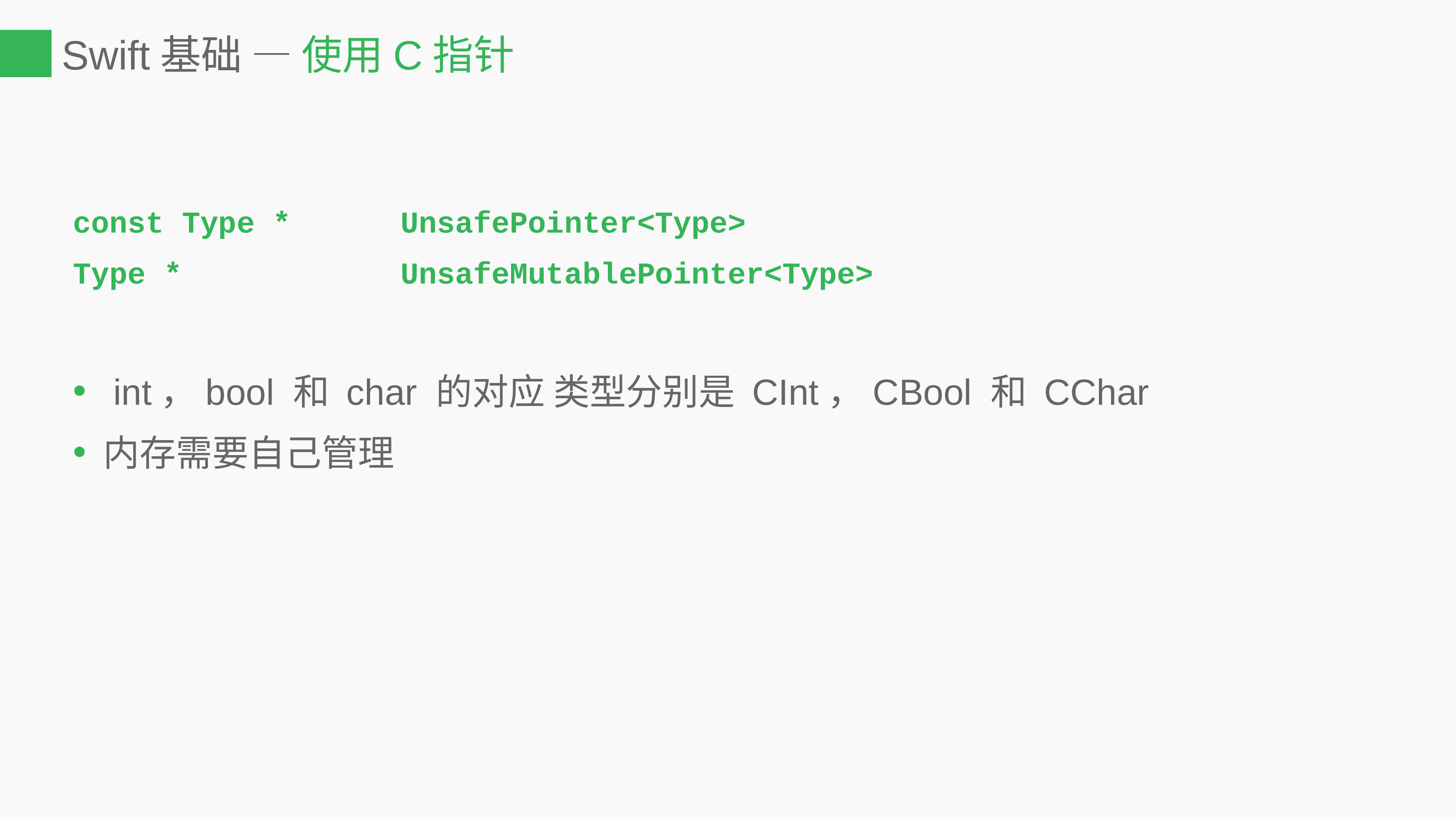

# Swift基础 — 使用C指针

const Type *		UnsafePointer<Type>
Type *   			UnsafeMutablePointer<Type>

 int，bool 和 char 的对应 类型分别是 CInt，CBool 和 CChar
内存需要自己管理